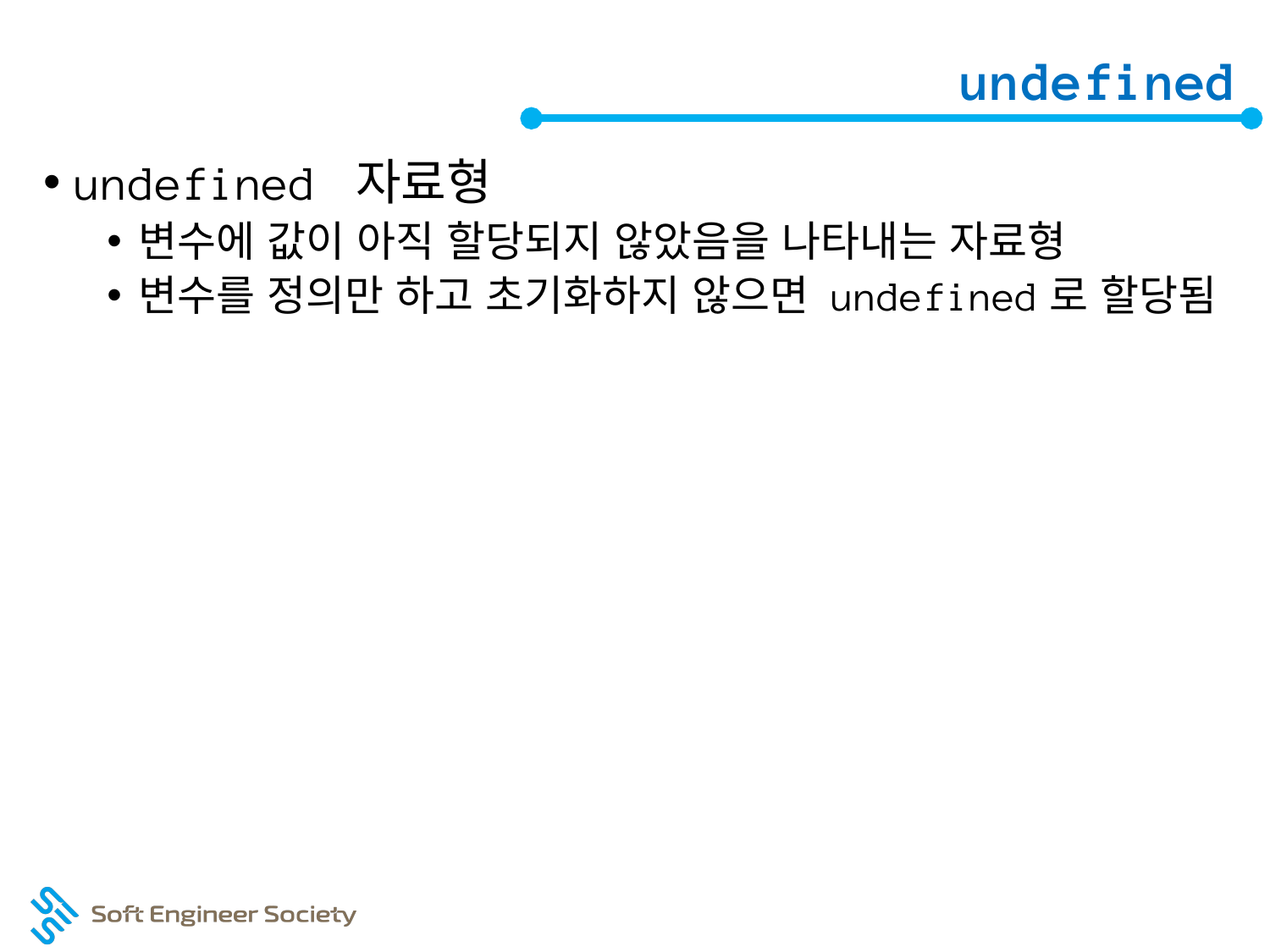

# undefined
undefined 자료형
변수에 값이 아직 할당되지 않았음을 나타내는 자료형
변수를 정의만 하고 초기화하지 않으면 undefined로 할당됨